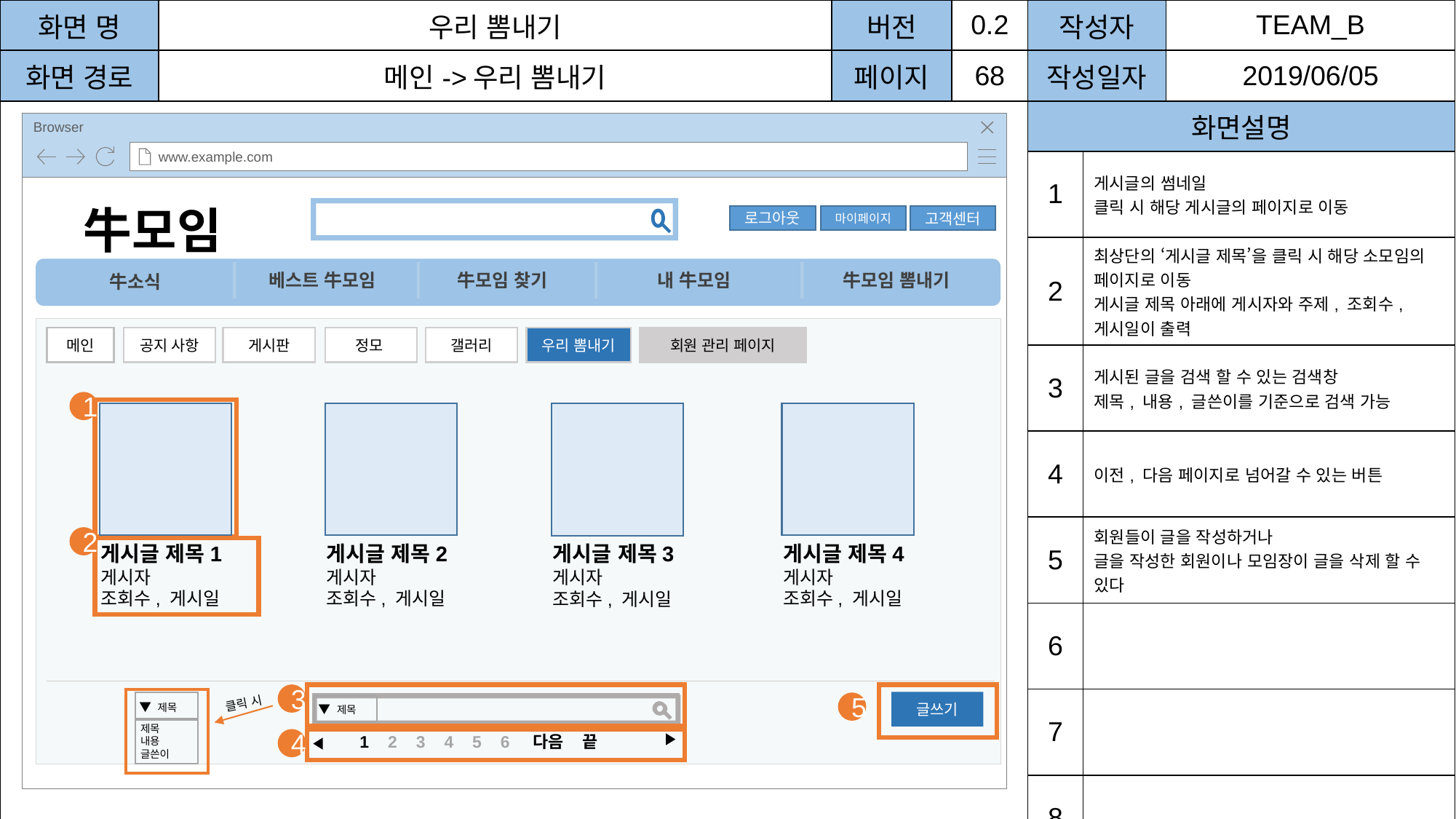

| 화면 명 | 우리 뽐내기 | 버전 | 0.2 | 작성자 |  | TEAM\_B |
| --- | --- | --- | --- | --- | --- | --- |
| 화면 경로 | 메인->우리 뽐내기 | 페이지 | 68 | 작성일자 |  | 2019/06/05 |
|  |  |  |  | 화면설명 |  |  |
|  |  |  |  | 1 | 게시글의 썸네일 클릭 시 해당 게시글의 페이지로 이동 |  |
|  |  |  |  | 2 | 최상단의 ‘게시글 제목’을 클릭 시 해당 소모임의 페이지로 이동 게시글 제목 아래에 게시자와 주제, 조회수, 게시일이 출력 |  |
|  |  |  |  | 3 | 게시된 글을 검색 할 수 있는 검색창 제목, 내용, 글쓴이를 기준으로 검색 가능 |  |
|  |  |  |  | 4 | 이전, 다음 페이지로 넘어갈 수 있는 버튼 |  |
|  |  |  |  | 5 | 회원들이 글을 작성하거나 글을 작성한 회원이나 모임장이 글을 삭제 할 수 있다 |  |
|  |  |  |  | 6 |  |  |
|  |  |  |  | 7 |  |  |
|  |  |  |  | 8 |  |  |
Browser

www.example.com

牛모임

로그아웃
마이페이지
고객센터

베스트 牛모임
牛모임 찾기
내 牛모임
牛모임 뽐내기
牛소식

메인
공지 사항
게시판
정모
갤러리
우리 뽐내기
회원 관리 페이지
1

2
게시글 제목1
게시자
조회수, 게시일
게시글 제목2
게시자
조회수, 게시일
게시글 제목4
게시자
조회수, 게시일
게시글 제목3
게시자
조회수, 게시일

3

클릭 시

글쓰기

▼ 제목
제목
내용
글쓴이

5

▼ 제목

▶
1    2    3    4    5    6    다음    끝
◀
4